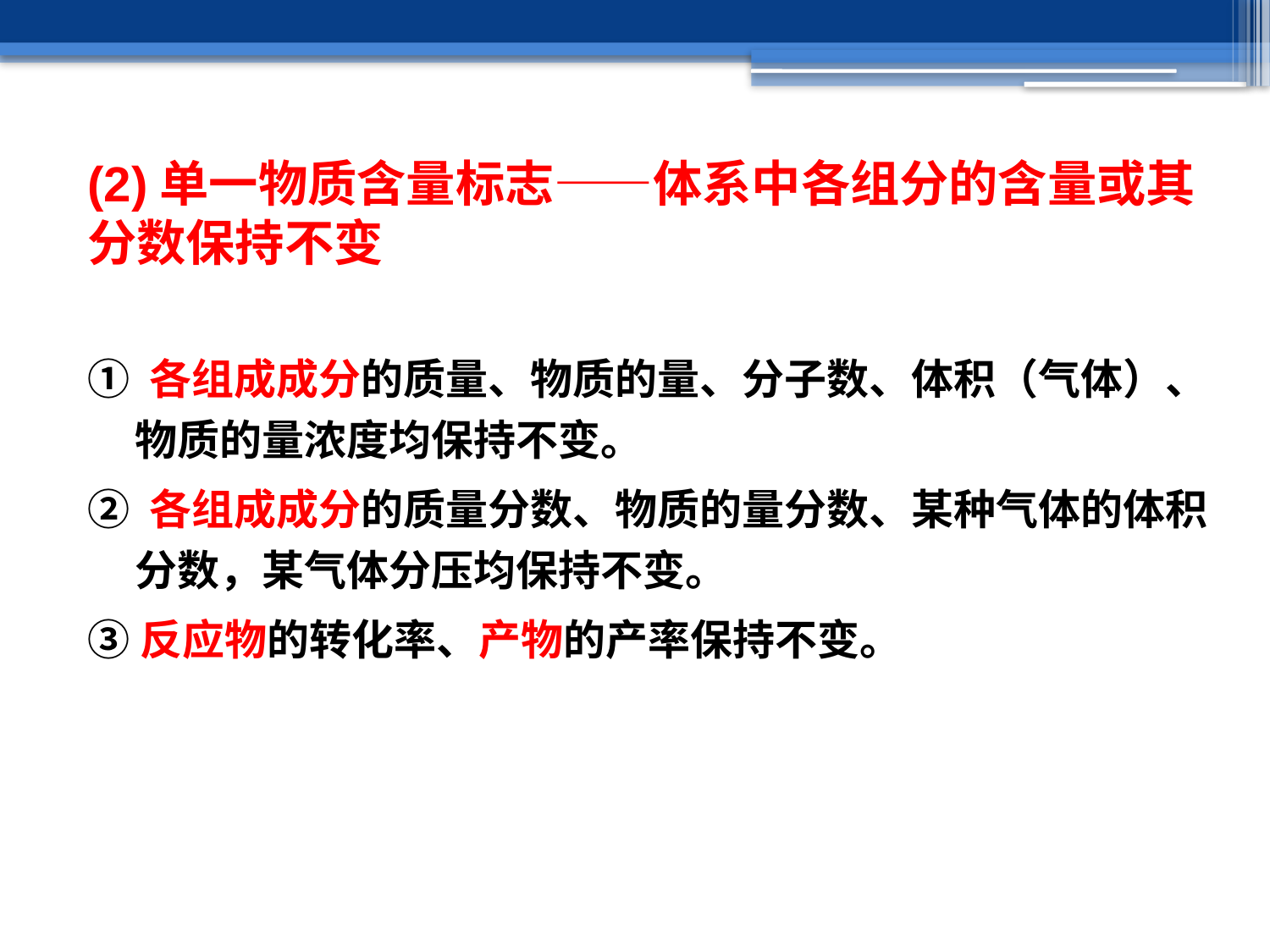

(2)单一物质含量标志——体系中各组分的含量或其分数保持不变
① 各组成成分的质量、物质的量、分子数、体积（气体）、物质的量浓度均保持不变。
② 各组成成分的质量分数、物质的量分数、某种气体的体积分数，某气体分压均保持不变。
③反应物的转化率、产物的产率保持不变。